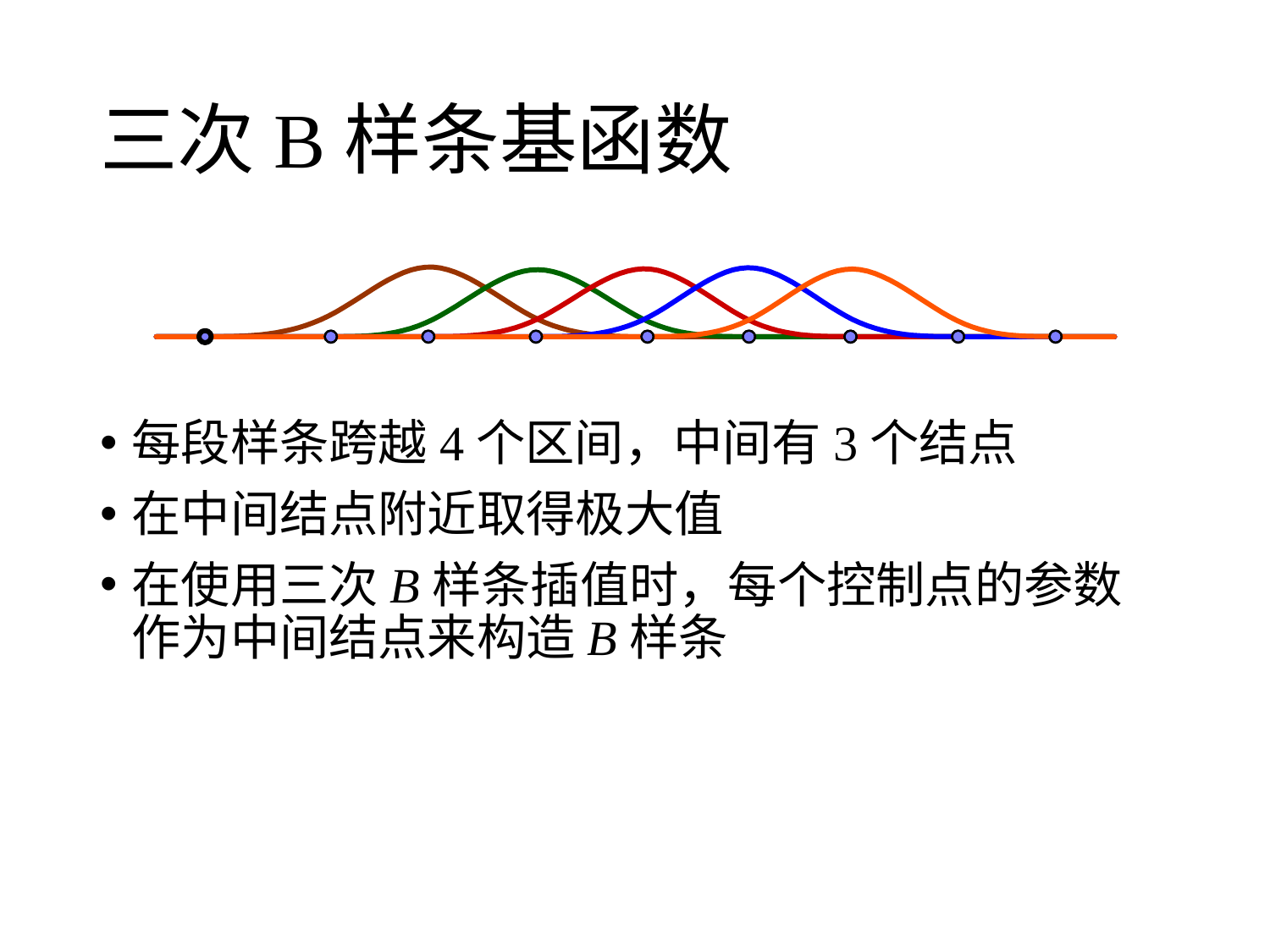

# 三次B样条基函数

每段样条跨越4个区间，中间有3个结点
在中间结点附近取得极大值
在使用三次B样条插值时，每个控制点的参数作为中间结点来构造B样条